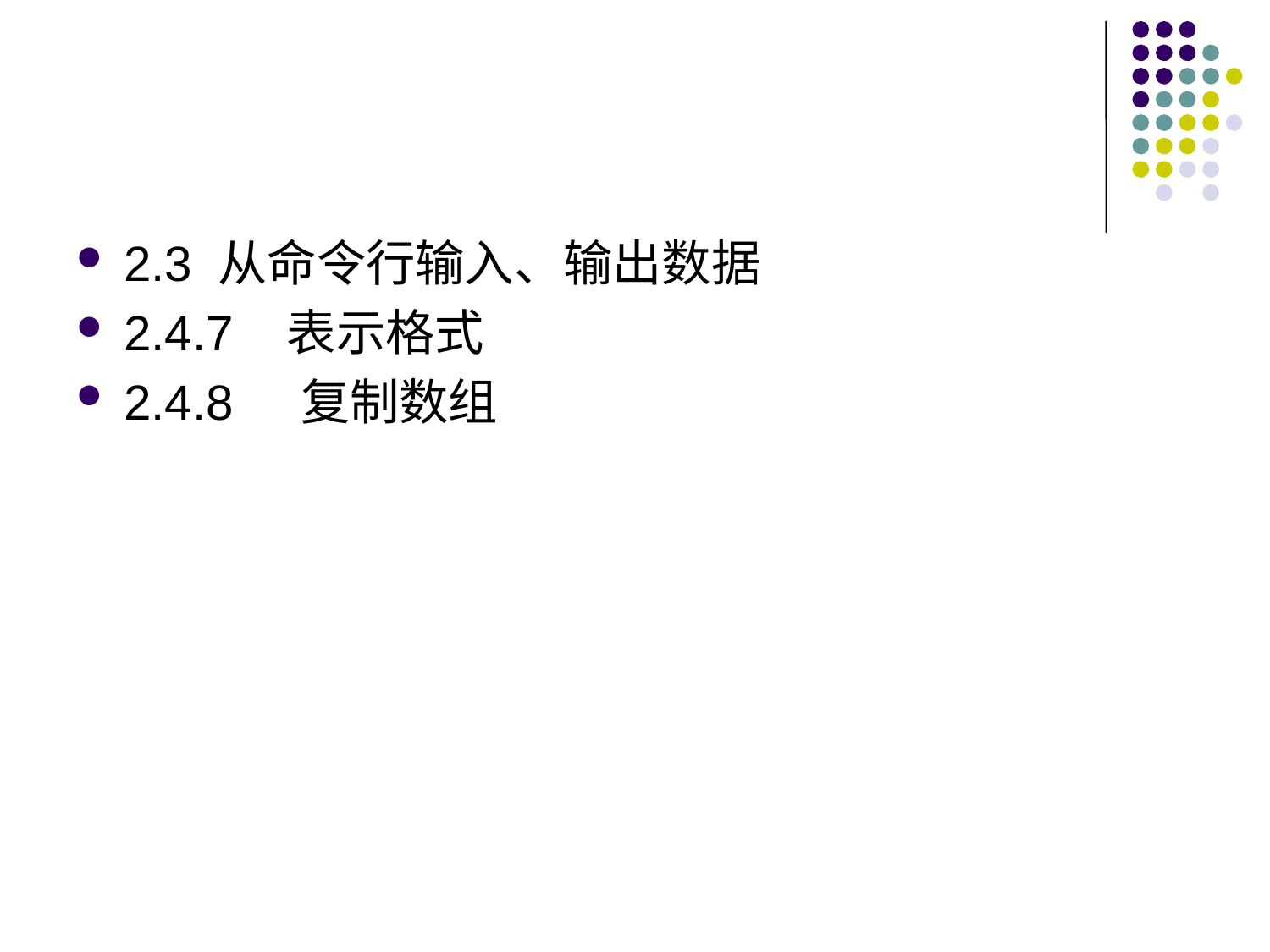

#
2.3 从命令行输入、输出数据
2.4.7   表示格式
2.4.8    复制数组